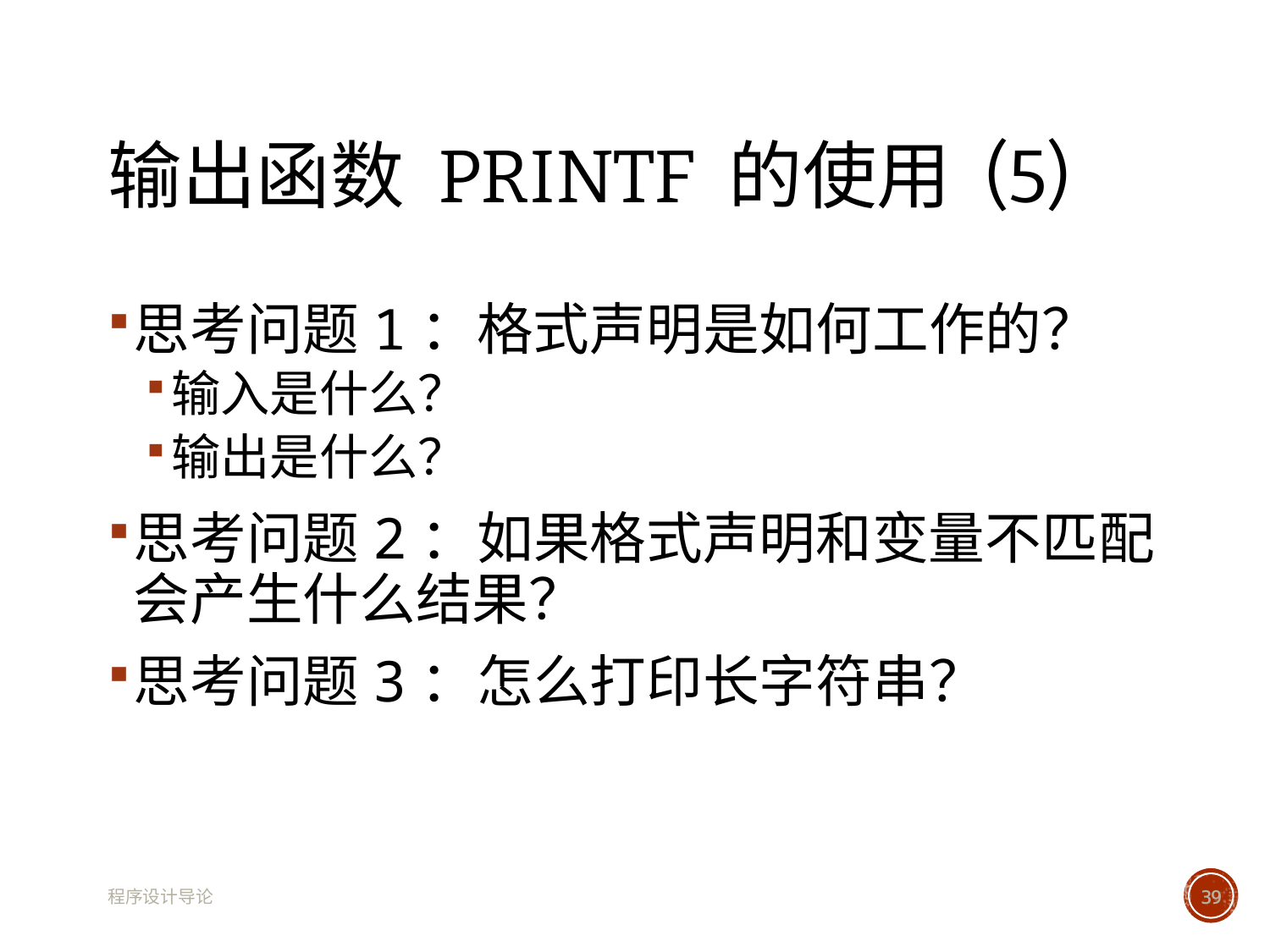

# 输出函数 printf 的使用 (5)
思考问题1：格式声明是如何工作的？
输入是什么？
输出是什么？
思考问题2：如果格式声明和变量不匹配会产生什么结果？
思考问题3：怎么打印长字符串？
程序设计导论
39